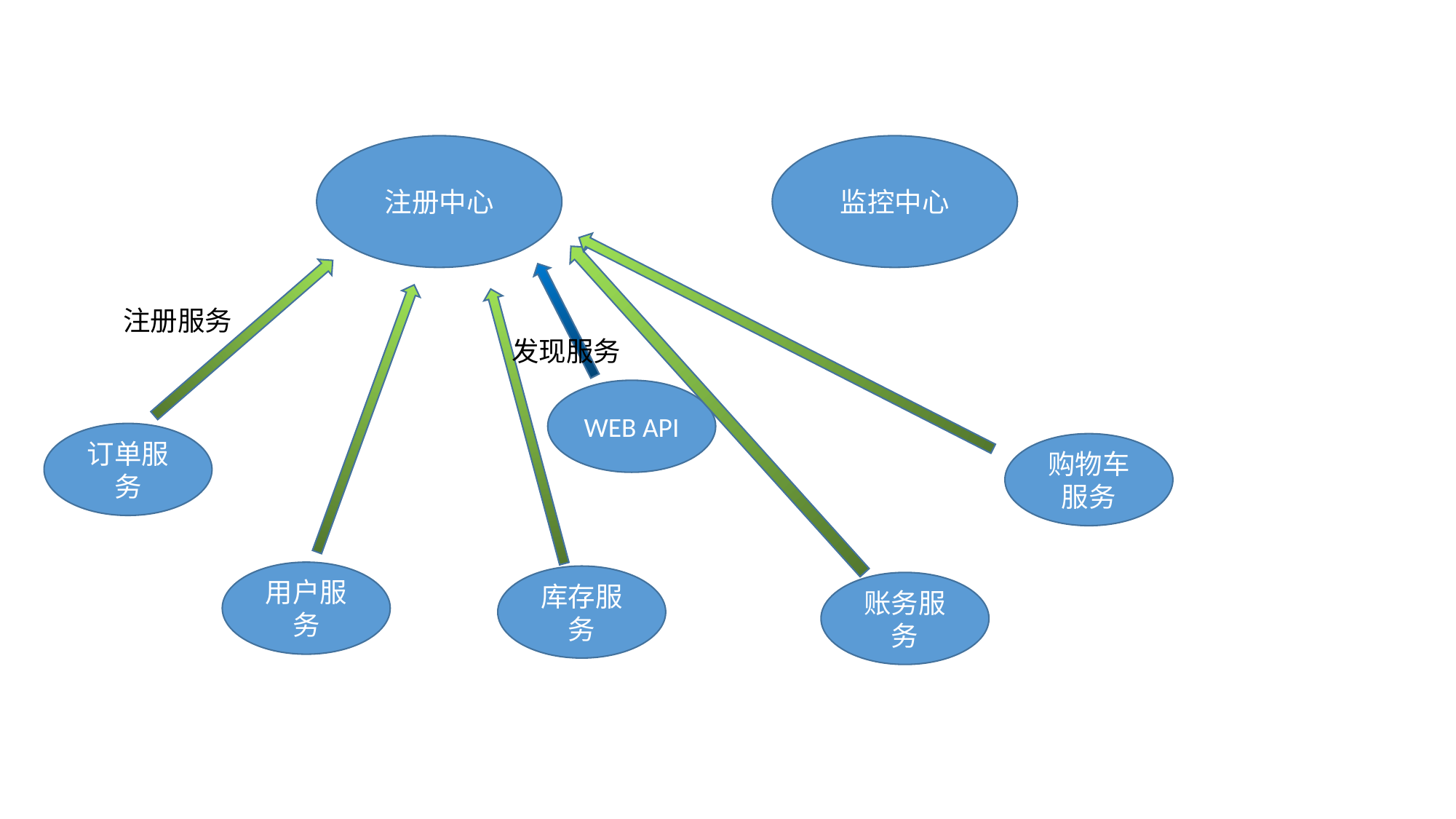

注册中心
监控中心

注册服务
发现服务
WEB API
订单服务
购物车服务
用户服务
库存服务
账务服务